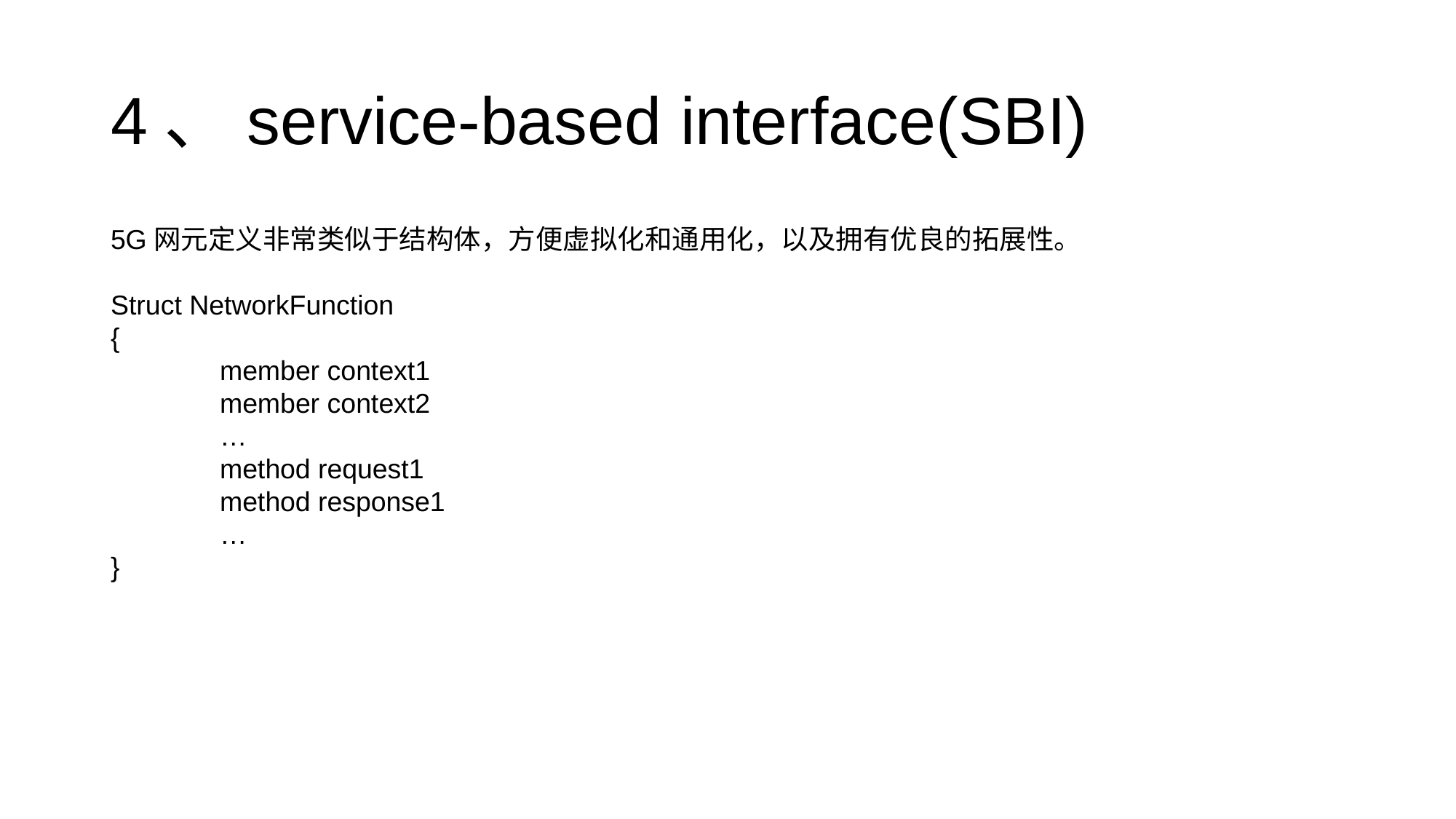

# 4、service-based interface(SBI)
5G网元定义非常类似于结构体，方便虚拟化和通用化，以及拥有优良的拓展性。

Struct NetworkFunction
{
	member context1
	member context2
	…
	method request1
	method response1
	…
}